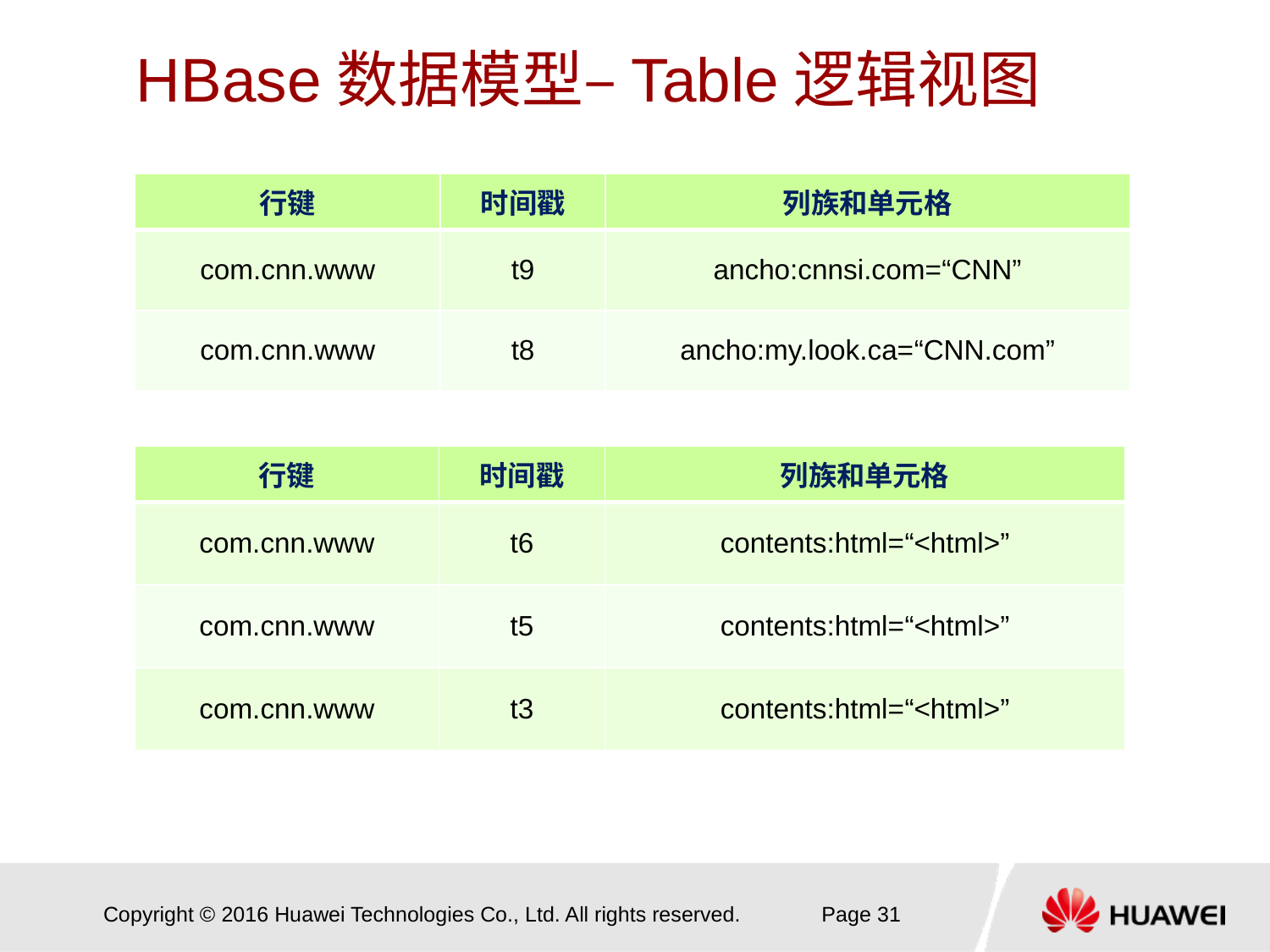

# HBase数据模型–Table逻辑视图
| 行键 | 时间戳 | 列族和单元格 |
| --- | --- | --- |
| com.cnn.www | t9 | ancho:cnnsi.com=“CNN” |
| com.cnn.www | t8 | ancho:my.look.ca=“CNN.com” |
| 行键 | 时间戳 | 列族和单元格 |
| --- | --- | --- |
| com.cnn.www | t6 | contents:html=“<html>” |
| com.cnn.www | t5 | contents:html=“<html>” |
| com.cnn.www | t3 | contents:html=“<html>” |